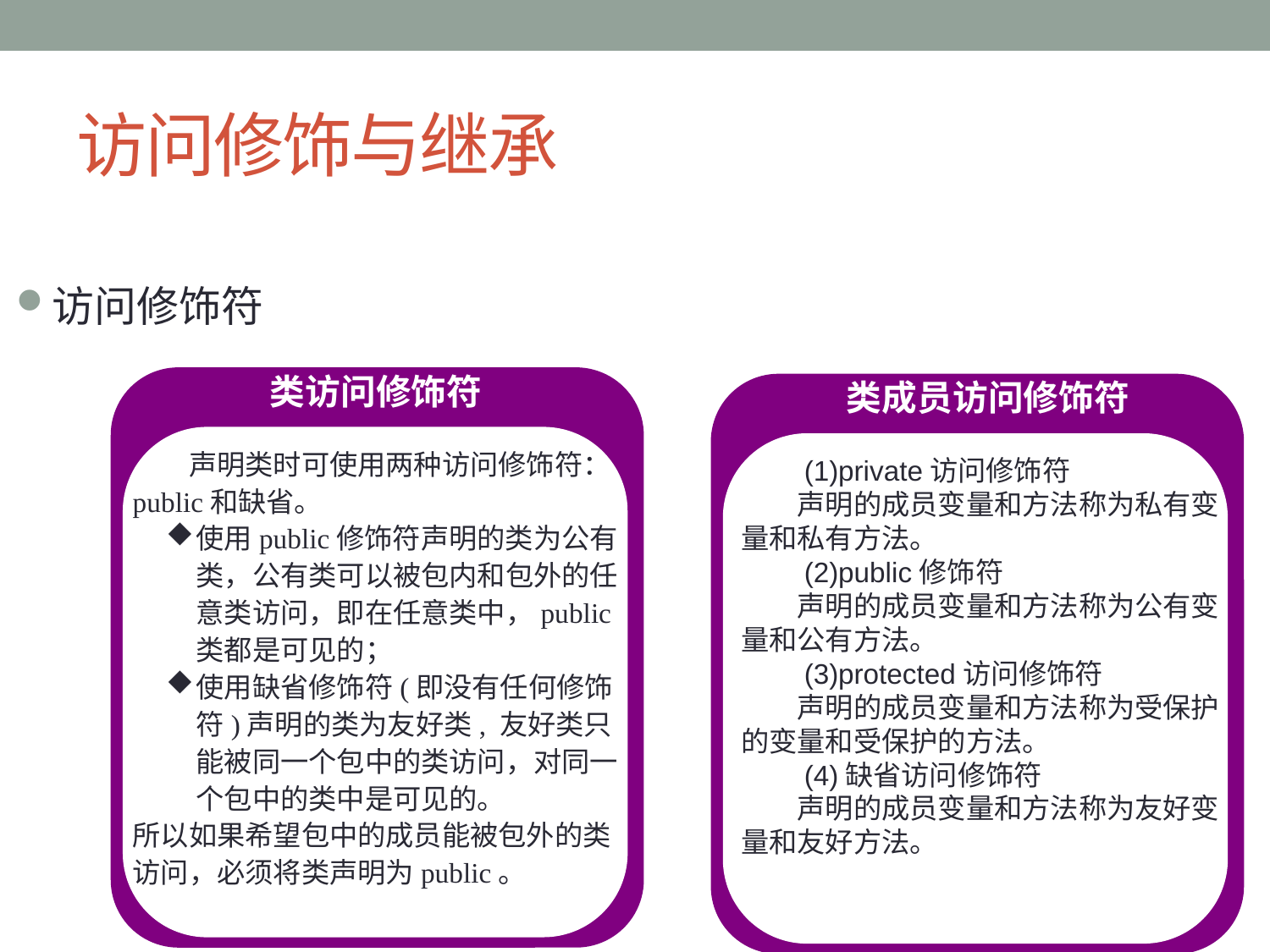

# 访问修饰与继承
访问修饰符
类访问修饰符

　　声明类时可使用两种访问修饰符：public和缺省。
使用public修饰符声明的类为公有类，公有类可以被包内和包外的任意类访问，即在任意类中，public类都是可见的；
使用缺省修饰符(即没有任何修饰符)声明的类为友好类, 友好类只能被同一个包中的类访问，对同一个包中的类中是可见的。
所以如果希望包中的成员能被包外的类访问，必须将类声明为public。
类成员访问修饰符

　　(1)private访问修饰符
　　声明的成员变量和方法称为私有变量和私有方法。
　　(2)public修饰符
　　声明的成员变量和方法称为公有变量和公有方法。
　　(3)protected访问修饰符
　　声明的成员变量和方法称为受保护的变量和受保护的方法。
　　(4)缺省访问修饰符
　　声明的成员变量和方法称为友好变量和友好方法。